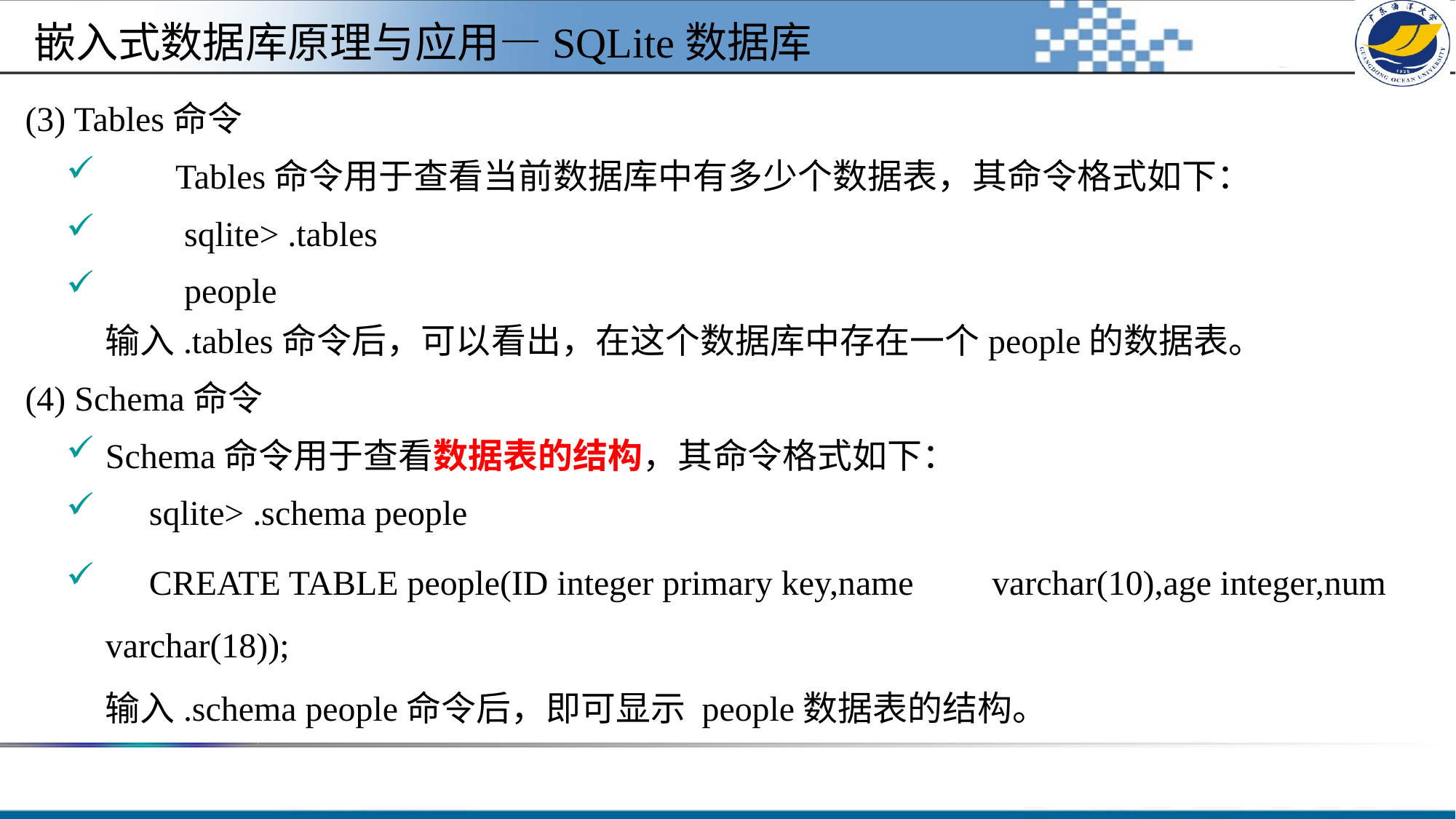

#
嵌入式数据库原理与应用—SQLite数据库
(3) Tables命令
        Tables命令用于查看当前数据库中有多少个数据表，其命令格式如下：
         sqlite> .tables
         people
输入.tables命令后，可以看出，在这个数据库中存在一个people的数据表。
(4) Schema命令
Schema命令用于查看数据表的结构，其命令格式如下：
     sqlite> .schema people
     CREATE TABLE people(ID integer primary key,name         varchar(10),age integer,num varchar(18));
输入.schema people命令后，即可显示 people数据表的结构。